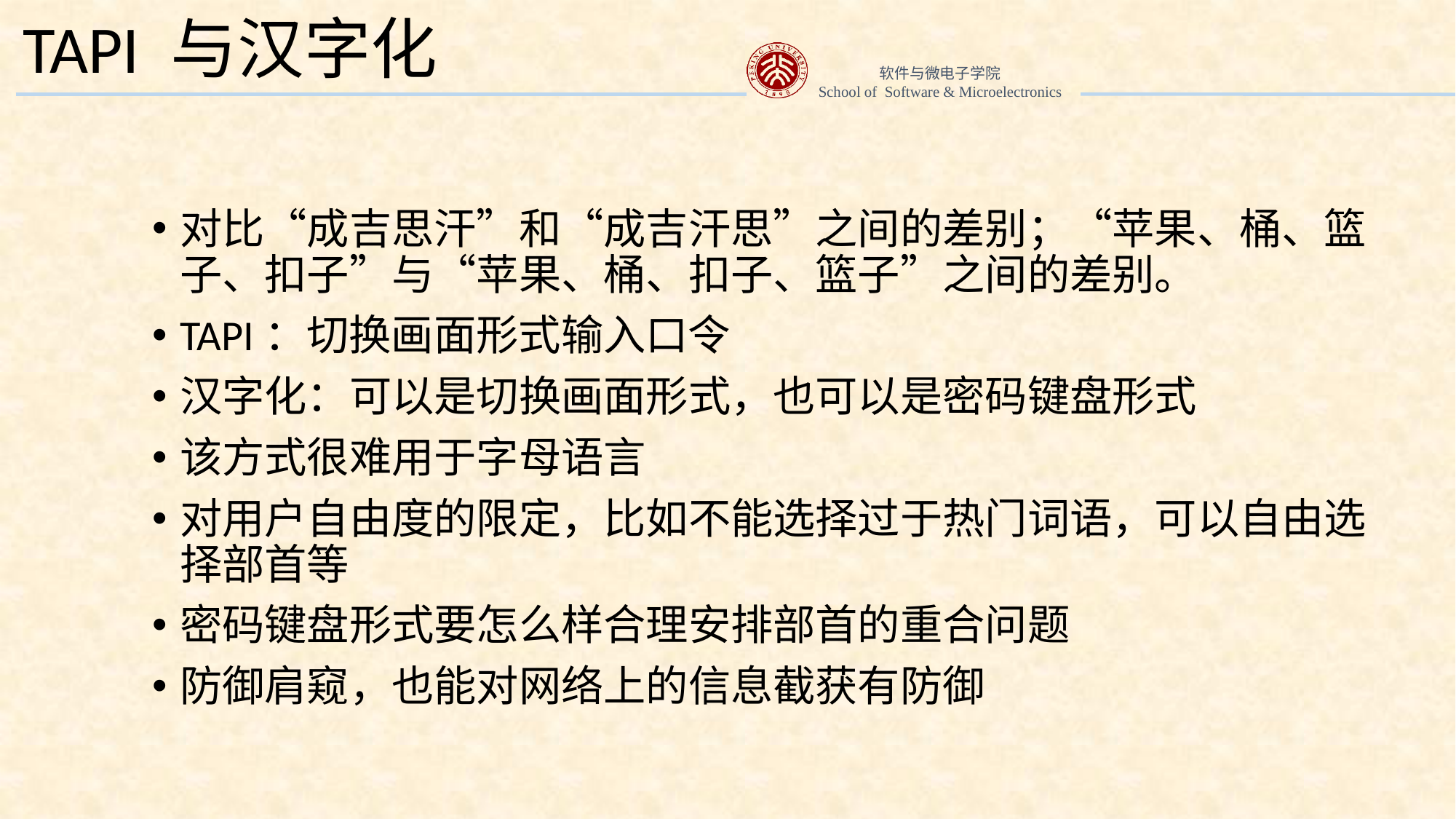

# TAPI 与汉字化
对比“成吉思汗”和“成吉汗思”之间的差别；“苹果、桶、篮子、扣子”与“苹果、桶、扣子、篮子”之间的差别。
TAPI：切换画面形式输入口令
汉字化：可以是切换画面形式，也可以是密码键盘形式
该方式很难用于字母语言
对用户自由度的限定，比如不能选择过于热门词语，可以自由选择部首等
密码键盘形式要怎么样合理安排部首的重合问题
防御肩窥，也能对网络上的信息截获有防御